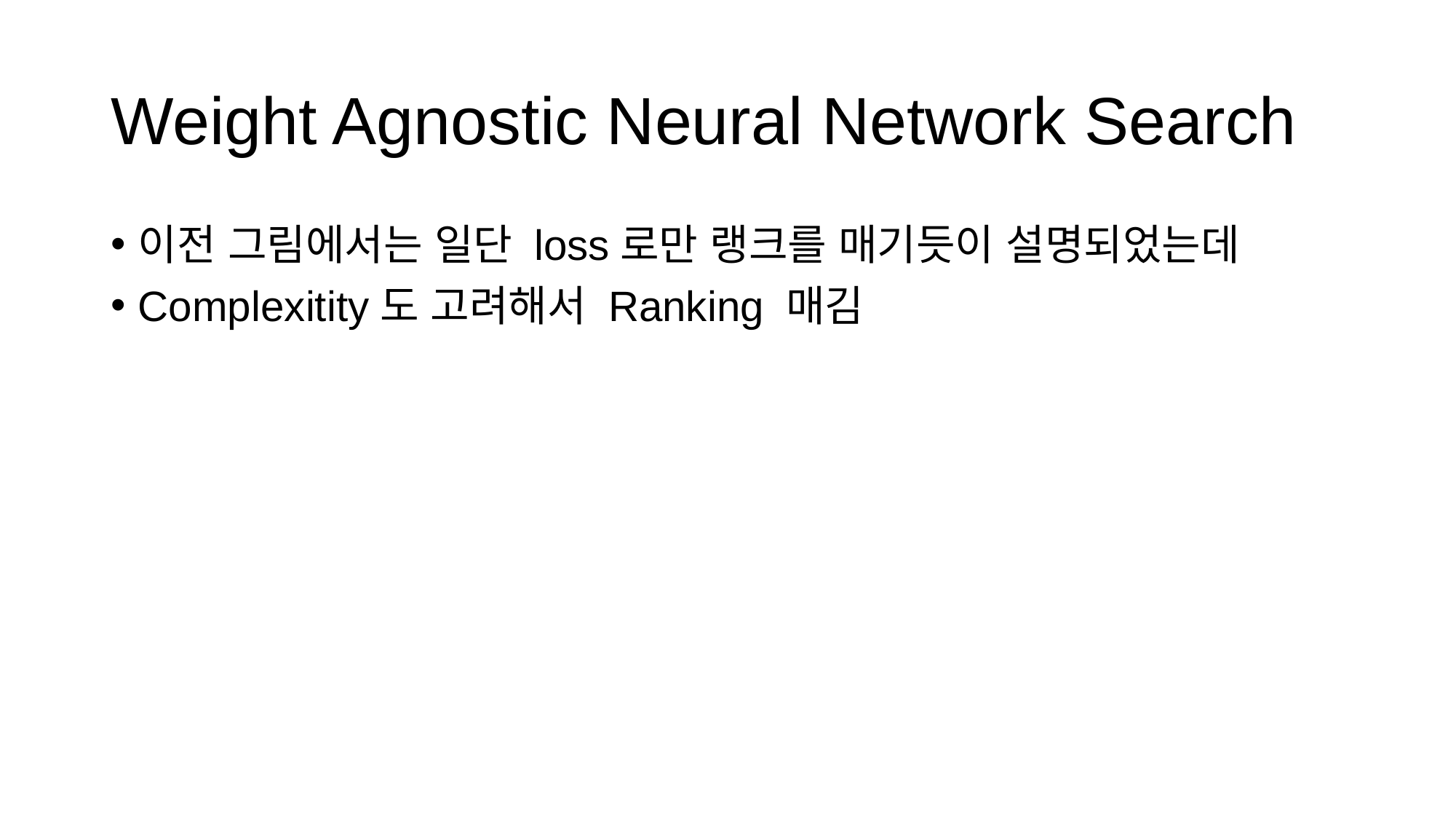

# Weight Agnostic Neural Network Search
이전 그림에서는 일단 loss로만 랭크를 매기듯이 설명되었는데
Complexitity도 고려해서 Ranking 매김